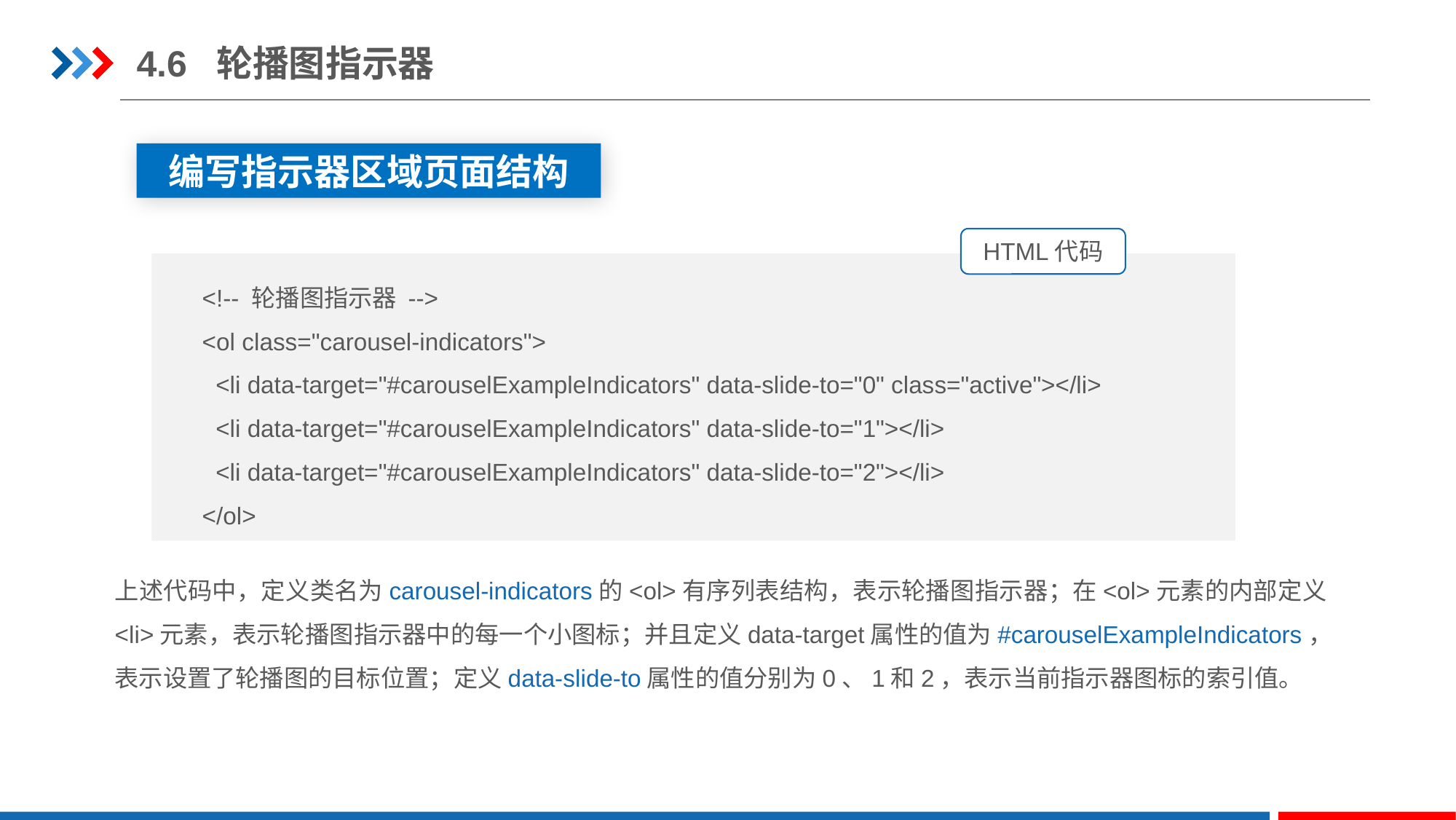

4.6  轮播图指示器
编写指示器区域页面结构
HTML代码

<!-- 轮播图指示器 -->
<ol class="carousel-indicators">
  <li data-target="#carouselExampleIndicators" data-slide-to="0" class="active"></li>
  <li data-target="#carouselExampleIndicators" data-slide-to="1"></li>
  <li data-target="#carouselExampleIndicators" data-slide-to="2"></li>
</ol>
上述代码中，定义类名为carousel-indicators的<ol>有序列表结构，表示轮播图指示器；在<ol>元素的内部定义<li>元素，表示轮播图指示器中的每一个小图标；并且定义data-target属性的值为#carouselExampleIndicators，表示设置了轮播图的目标位置；定义data-slide-to属性的值分别为0、1和2，表示当前指示器图标的索引值。